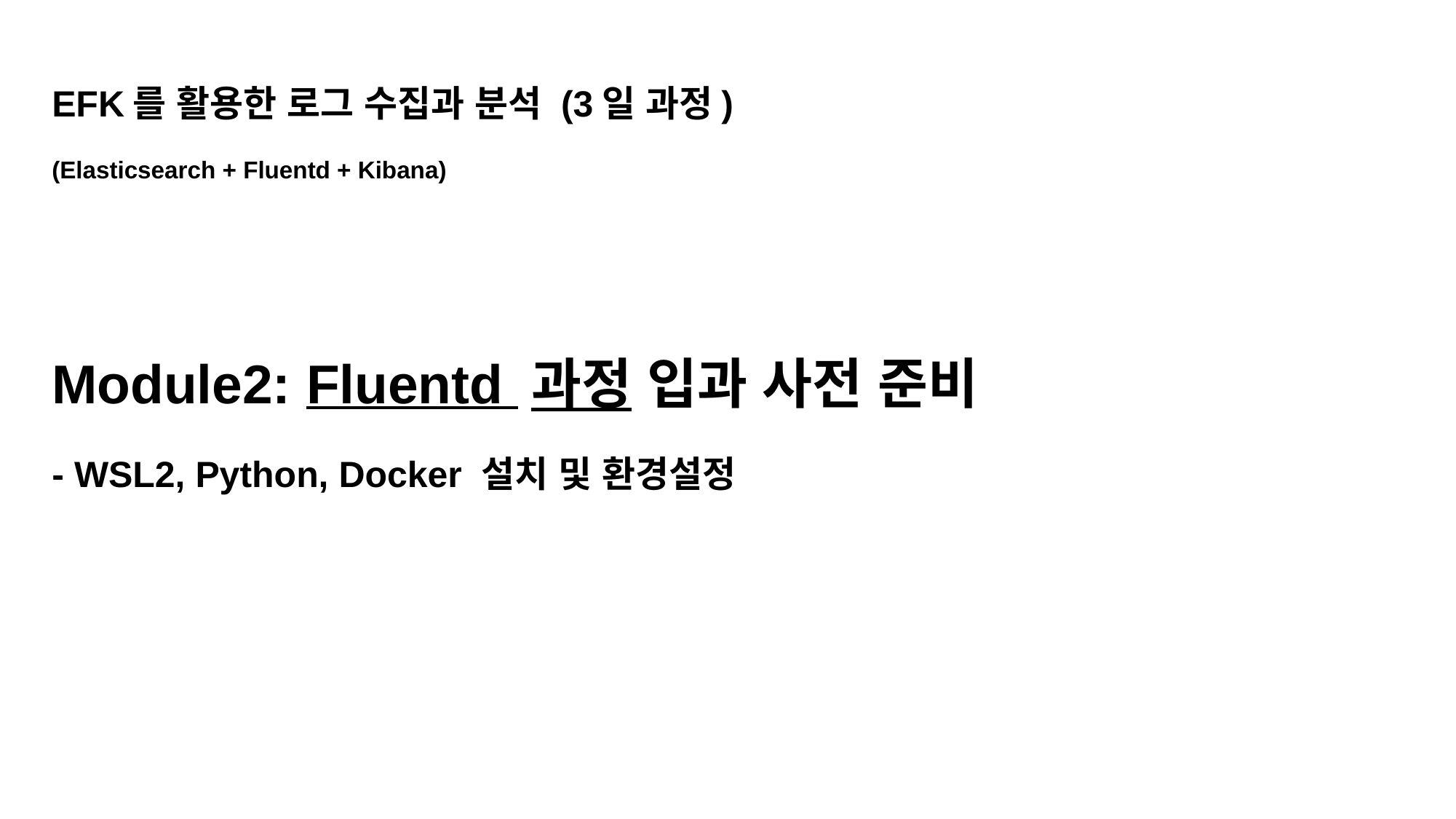

# EFK를 활용한 로그 수집과 분석 (3일 과정) (Elasticsearch + Fluentd + Kibana)
Module2: Fluentd 과정 입과 사전 준비
- WSL2, Python, Docker 설치 및 환경설정